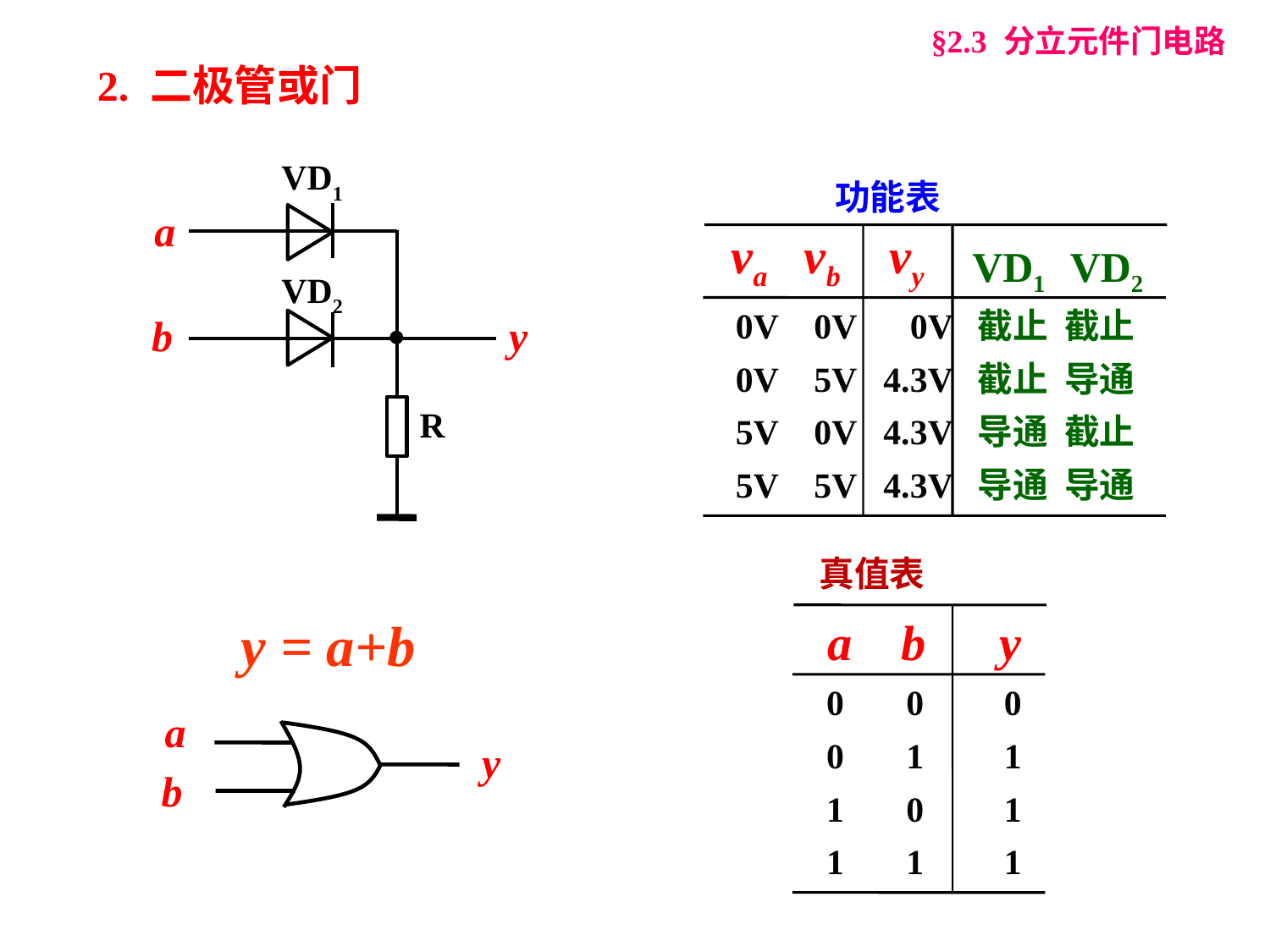

§2.3 分立元件门电路
2. 二极管或门
VD1
a

VD2
b
y

R

功能表
va   vb    vy

VD1    VD2

0V    0V      0V
0V    5V   4.3V
5V    0V   4.3V
5V    5V   4.3V
截止  截止
截止  导通
导通  截止
导通  导通

真值表

a    b      y

0       0         0
0       1         1
1       0         1
1       1         1

y = a+b
a

y

b